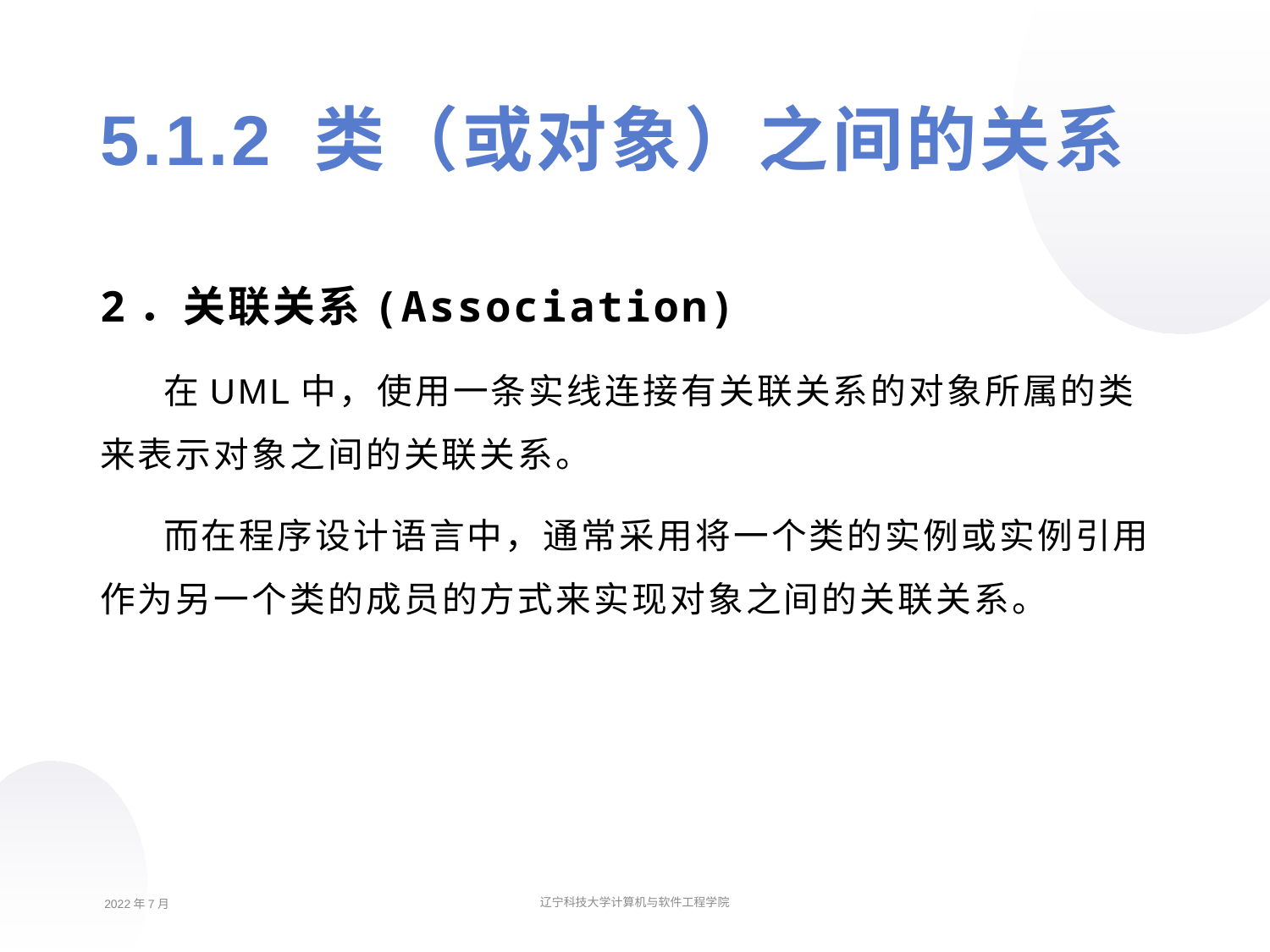

5.1.2 类（或对象）之间的关系
2．关联关系(Association)
在UML中，使用一条实线连接有关联关系的对象所属的类来表示对象之间的关联关系。
而在程序设计语言中，通常采用将一个类的实例或实例引用作为另一个类的成员的方式来实现对象之间的关联关系。

2022年7月
辽宁科技大学计算机与软件工程学院
16